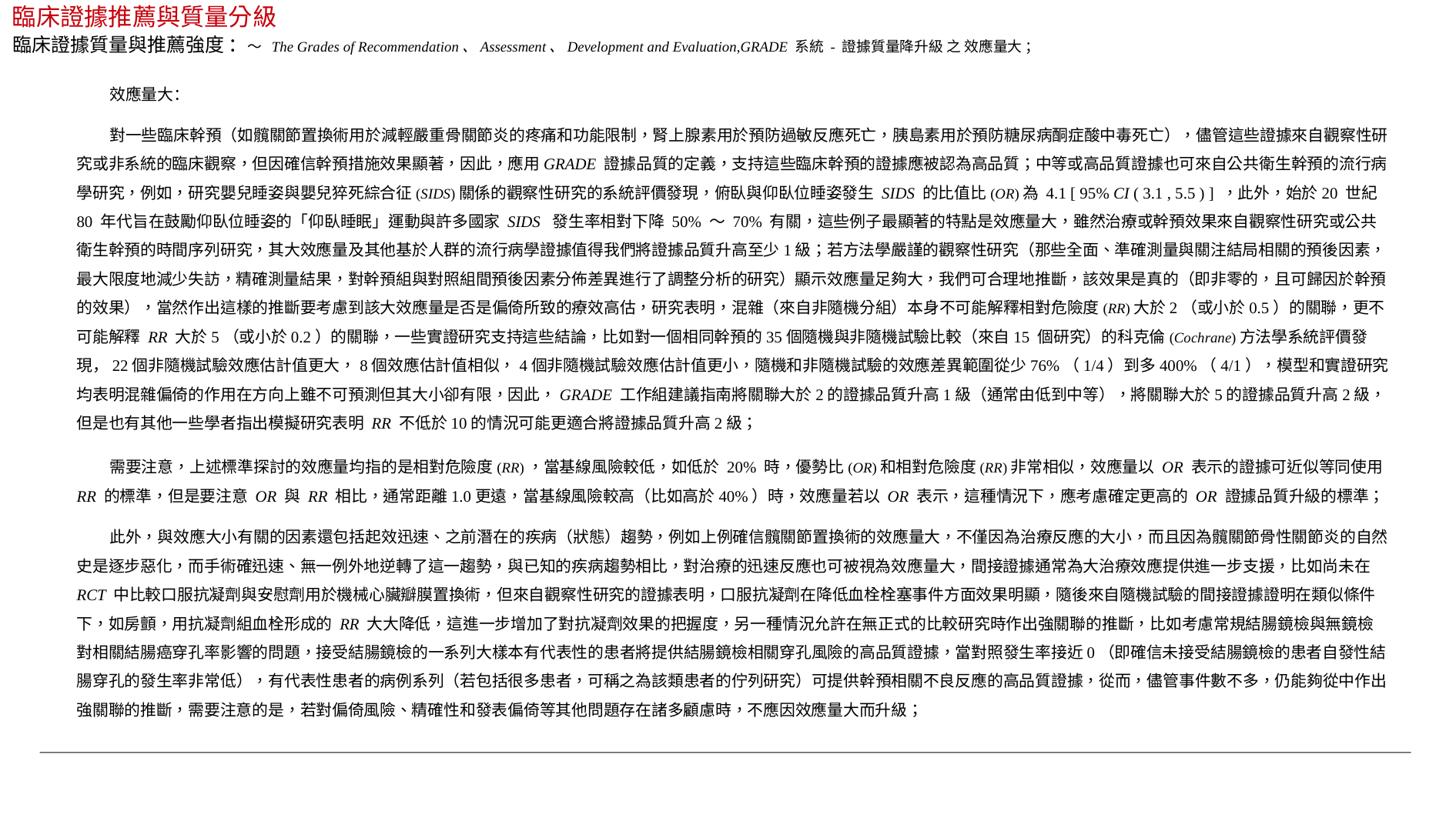

臨床證據推薦與質量分級
臨床證據質量與推薦強度 ：～ The Grades of Recommendation、Assessment、Development and Evaluation,GRADE 系統 - 證據質量降升級 之 效應量大 ；
        效應量大：
        對一些臨床幹預（如髖關節置換術用於減輕嚴重骨關節炎的疼痛和功能限制，腎上腺素用於預防過敏反應死亡，胰島素用於預防糖尿病酮症酸中毒死亡），儘管這些證據來自觀察性研究或非系統的臨床觀察，但因確信幹預措施效果顯著，因此，應用GRADE 證據品質的定義，支持這些臨床幹預的證據應被認為高品質；中等或高品質證據也可來自公共衛生幹預的流行病學研究，例如，研究嬰兒睡姿與嬰兒猝死綜合征(SIDS)關係的觀察性研究的系統評價發現，俯臥與仰臥位睡姿發生 SIDS 的比值比(OR)為 4.1 [ 95% CI ( 3.1 , 5.5 ) ] ，此外，始於20 世紀80 年代旨在鼓勵仰臥位睡姿的「仰臥睡眠」運動與許多國家 SIDS  發生率相對下降 50% ～ 70% 有關，這些例子最顯著的特點是效應量大，雖然治療或幹預效果來自觀察性研究或公共衛生幹預的時間序列研究，其大效應量及其他基於人群的流行病學證據值得我們將證據品質升高至少1級；若方法學嚴謹的觀察性研究（那些全面、準確測量與關注結局相關的預後因素，最大限度地減少失訪，精確測量結果，對幹預組與對照組間預後因素分佈差異進行了調整分析的研究）顯示效應量足夠大，我們可合理地推斷，該效果是真的（即非零的，且可歸因於幹預的效果），當然作出這樣的推斷要考慮到該大效應量是否是偏倚所致的療效高估，研究表明，混雜（來自非隨機分組）本身不可能解釋相對危險度(RR)大於2（或小於0.5）的關聯，更不可能解釋 RR 大於5（或小於0.2）的關聯，一些實證研究支持這些結論，比如對一個相同幹預的35個隨機與非隨機試驗比較（來自15 個研究）的科克倫(Cochrane)方法學系統評價發現，22個非隨機試驗效應估計值更大，8個效應估計值相似，4個非隨機試驗效應估計值更小，隨機和非隨機試驗的效應差異範圍從少76%（1/4）到多400%（4/1），模型和實證研究均表明混雜偏倚的作用在方向上雖不可預測但其大小卻有限，因此，GRADE 工作組建議指南將關聯大於2的證據品質升高1級（通常由低到中等），將關聯大於5的證據品質升高2級，但是也有其他一些學者指出模擬研究表明 RR 不低於10的情況可能更適合將證據品質升高2級；
        需要注意，上述標準探討的效應量均指的是相對危險度(RR)，當基線風險較低，如低於 20% 時，優勢比(OR)和相對危險度(RR)非常相似，效應量以 OR 表示的證據可近似等同使用 RR 的標準，但是要注意 OR 與 RR 相比，通常距離1.0更遠，當基線風險較高（比如高於40%）時，效應量若以 OR 表示，這種情況下，應考慮確定更高的 OR 證據品質升級的標準；
        此外，與效應大小有關的因素還包括起效迅速、之前潛在的疾病（狀態）趨勢，例如上例確信髖關節置換術的效應量大，不僅因為治療反應的大小，而且因為髖關節骨性關節炎的自然史是逐步惡化，而手術確迅速、無一例外地逆轉了這一趨勢，與已知的疾病趨勢相比，對治療的迅速反應也可被視為效應量大，間接證據通常為大治療效應提供進一步支援，比如尚未在 RCT 中比較口服抗凝劑與安慰劑用於機械心臟瓣膜置換術，但來自觀察性研究的證據表明，口服抗凝劑在降低血栓栓塞事件方面效果明顯，隨後來自隨機試驗的間接證據證明在類似條件下，如房顫，用抗凝劑組血栓形成的 RR 大大降低，這進一步增加了對抗凝劑效果的把握度，另一種情況允許在無正式的比較研究時作出強關聯的推斷，比如考慮常規結腸鏡檢與無鏡檢對相關結腸癌穿孔率影響的問題，接受結腸鏡檢的一系列大樣本有代表性的患者將提供結腸鏡檢相關穿孔風險的高品質證據，當對照發生率接近0（即確信未接受結腸鏡檢的患者自發性結腸穿孔的發生率非常低），有代表性患者的病例系列（若包括很多患者，可稱之為該類患者的佇列研究）可提供幹預相關不良反應的高品質證據，從而，儘管事件數不多，仍能夠從中作出強關聯的推斷，需要注意的是，若對偏倚風險、精確性和發表偏倚等其他問題存在諸多顧慮時，不應因效應量大而升級；